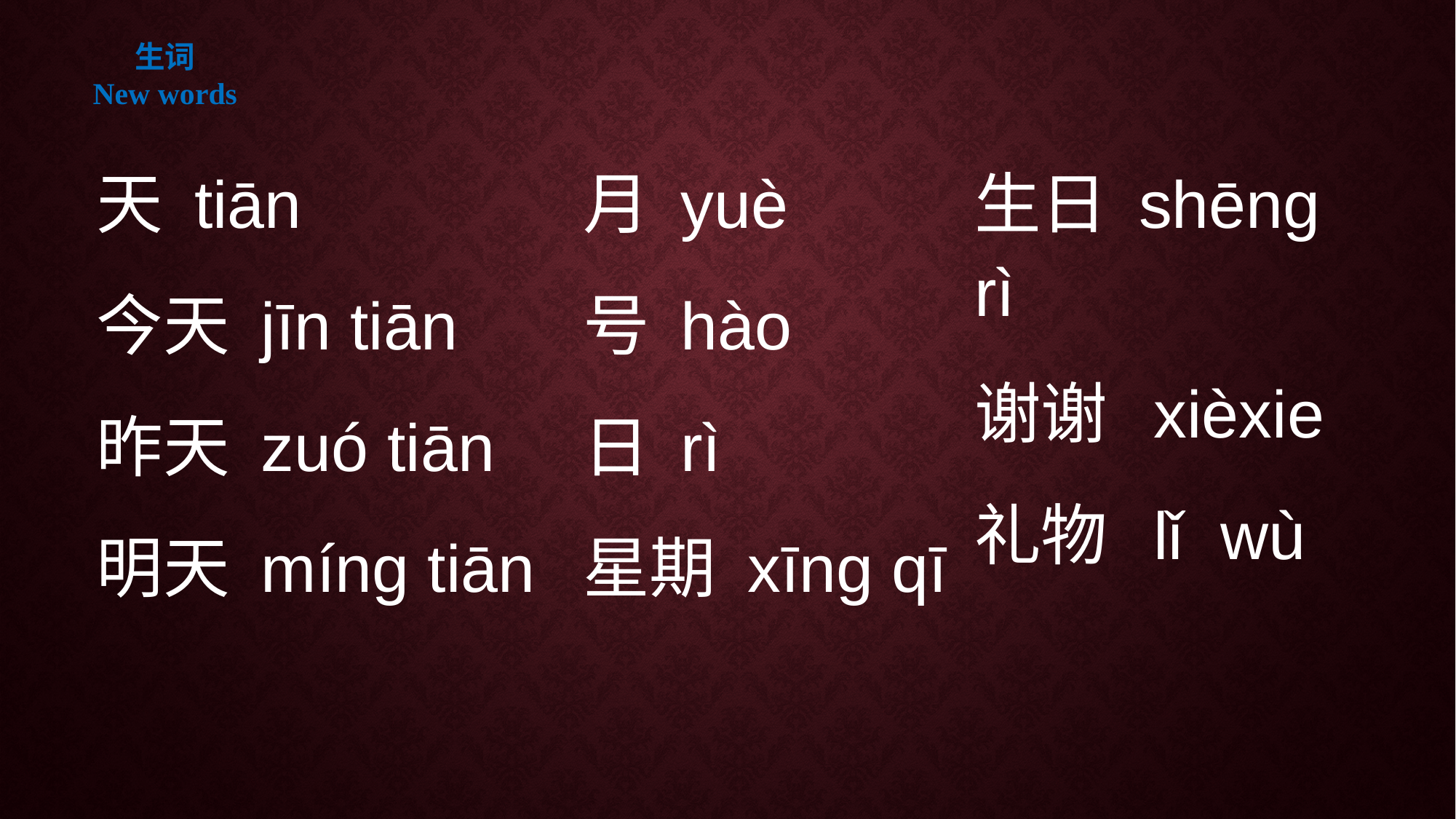

生词
New words
天 tiān
今天 jīn tiān
昨天 zuó tiān
明天 míng tiān
月 yuè
号 hào
日 rì
星期 xīng qī
生日 shēng rì
谢谢  xièxie
礼物  lǐ  wù